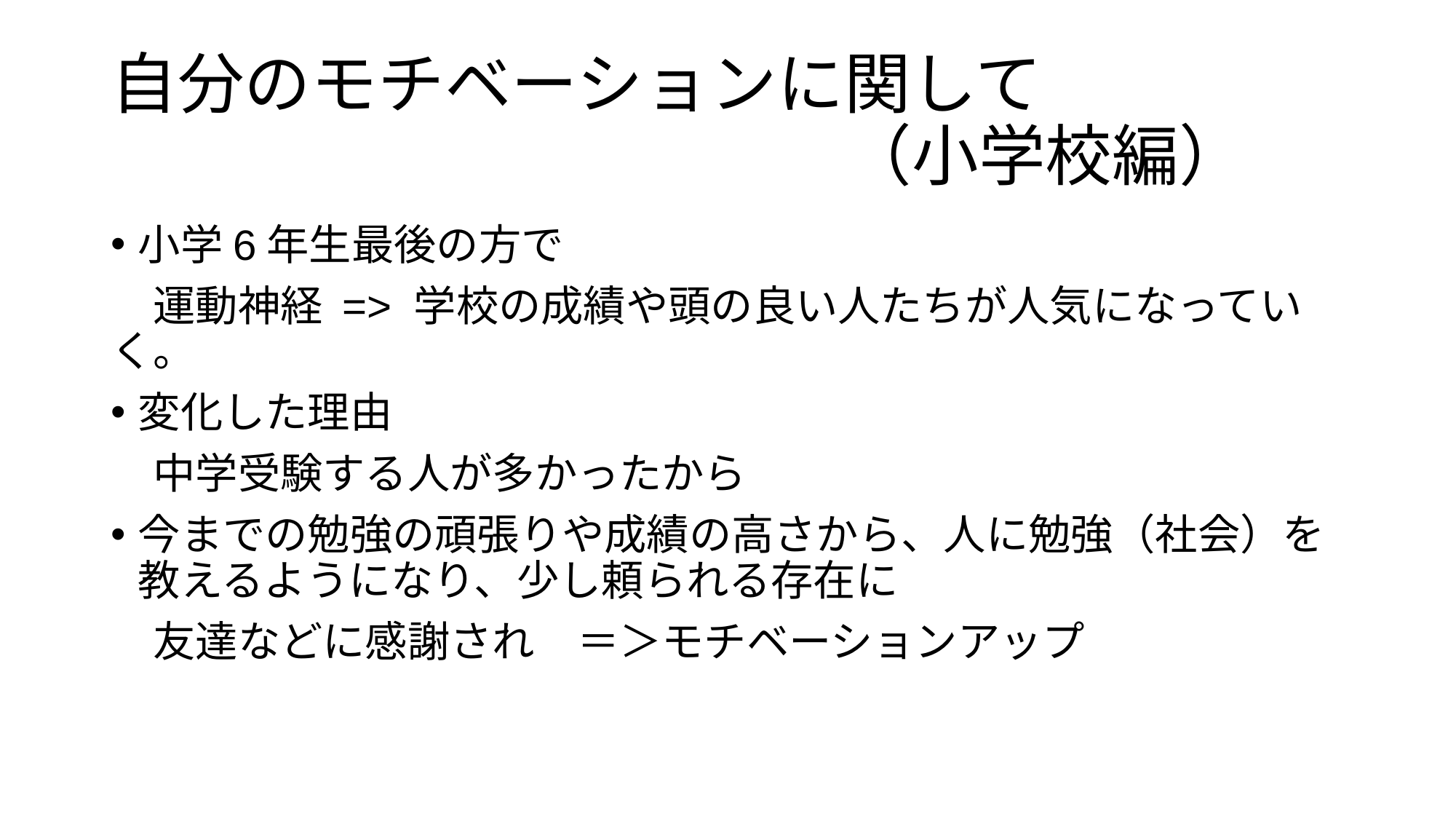

# 自分のモチベーションに関して 　　　　　　　　　　　（小学校編）
小学6年生最後の方で
　運動神経 => 学校の成績や頭の良い人たちが人気になっていく。
変化した理由
　中学受験する人が多かったから
今までの勉強の頑張りや成績の高さから、人に勉強（社会）を教えるようになり、少し頼られる存在に
　友達などに感謝され　＝＞モチベーションアップ